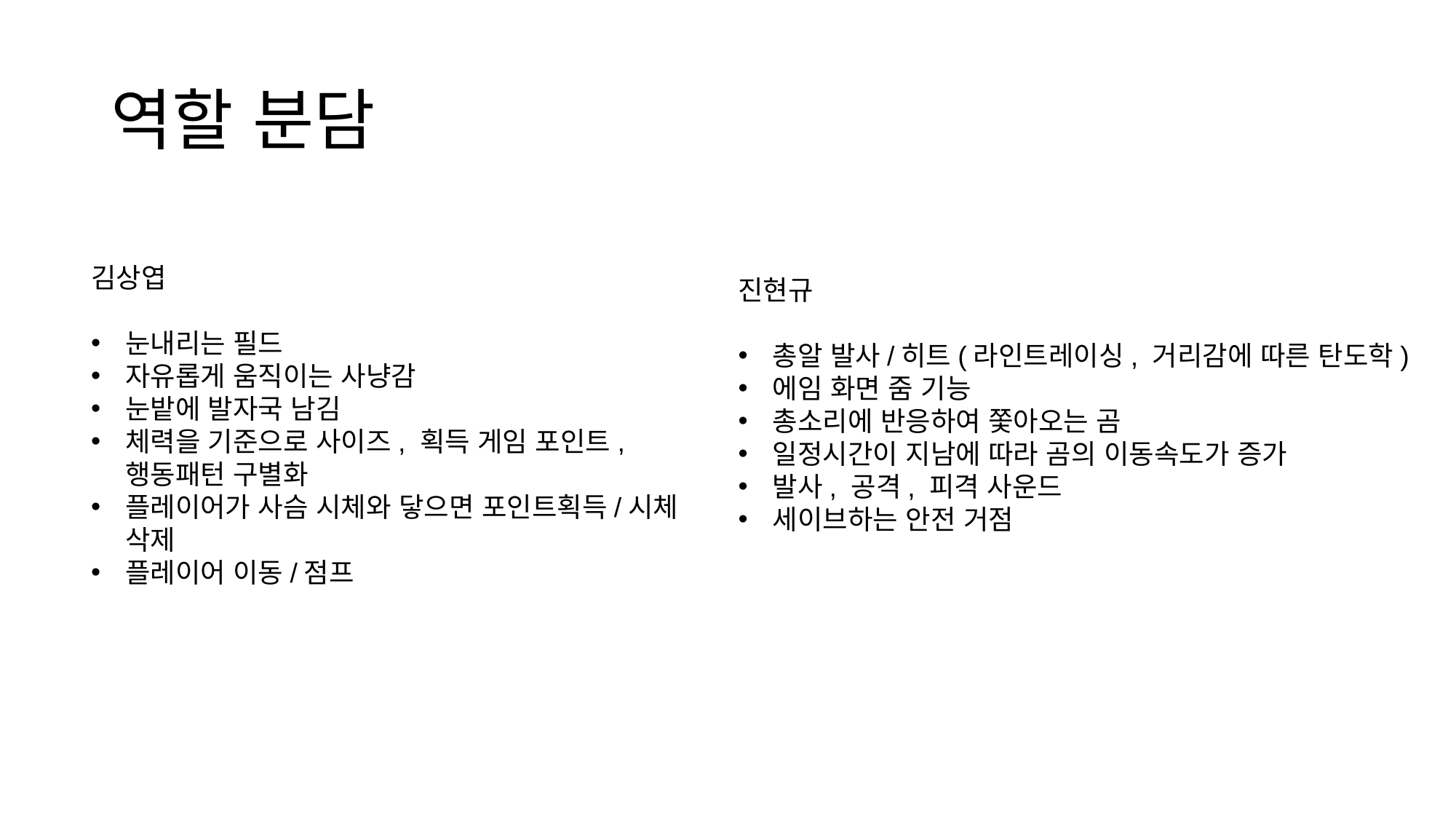

# 역할 분담
김상엽

눈내리는 필드
자유롭게 움직이는 사냥감
눈밭에 발자국 남김
체력을 기준으로 사이즈, 획득 게임 포인트, 행동패턴 구별화
플레이어가 사슴 시체와 닿으면 포인트획득/시체 삭제
플레이어 이동/점프

진현규

총알 발사/히트(라인트레이싱, 거리감에 따른 탄도학)
에임 화면 줌 기능
총소리에 반응하여 쫓아오는 곰
일정시간이 지남에 따라 곰의 이동속도가 증가
발사, 공격, 피격 사운드
세이브하는 안전 거점